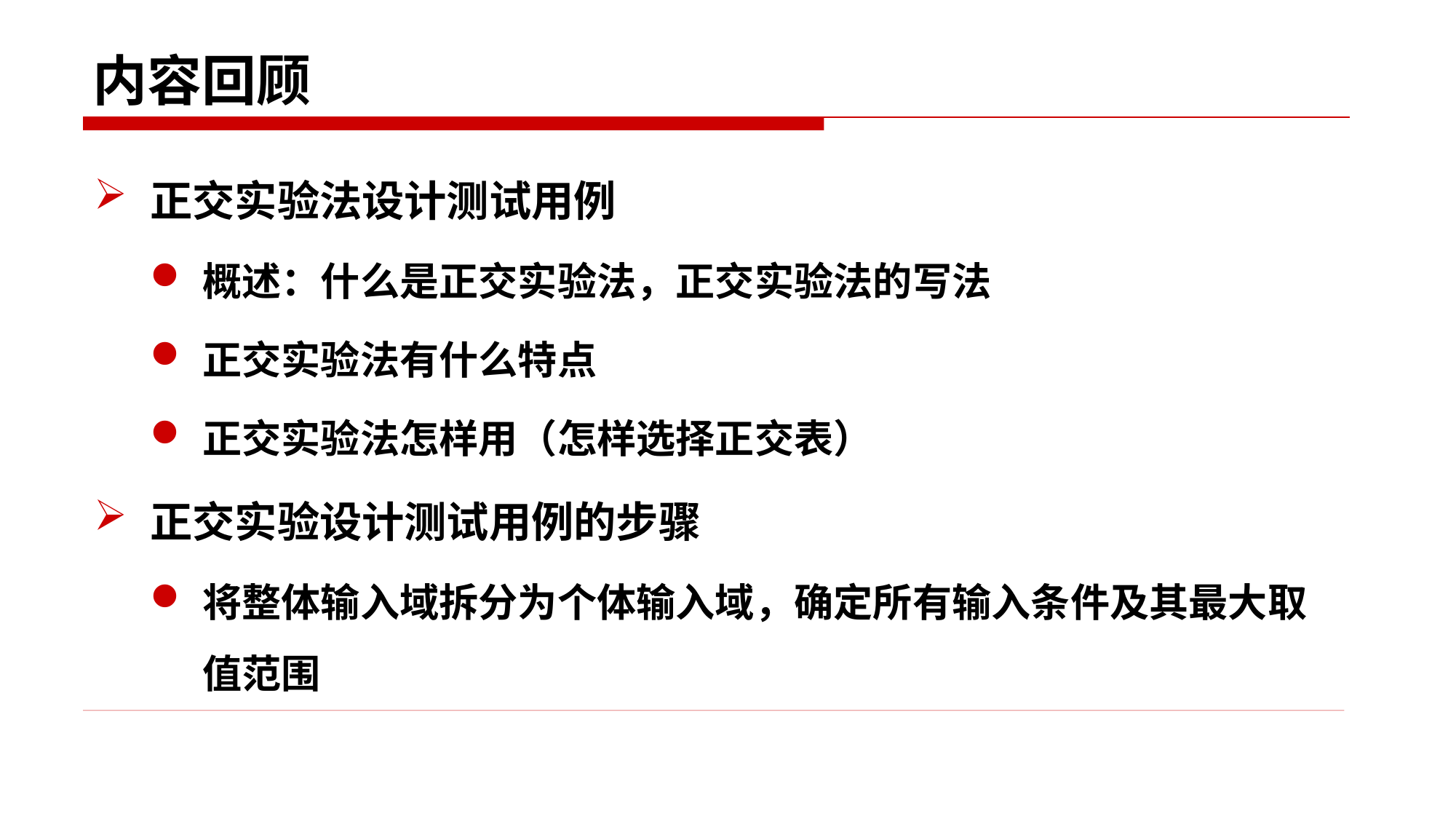

# 内容回顾
正交实验法设计测试用例
概述：什么是正交实验法，正交实验法的写法
正交实验法有什么特点
正交实验法怎样用（怎样选择正交表）
正交实验设计测试用例的步骤
将整体输入域拆分为个体输入域，确定所有输入条件及其最大取值范围